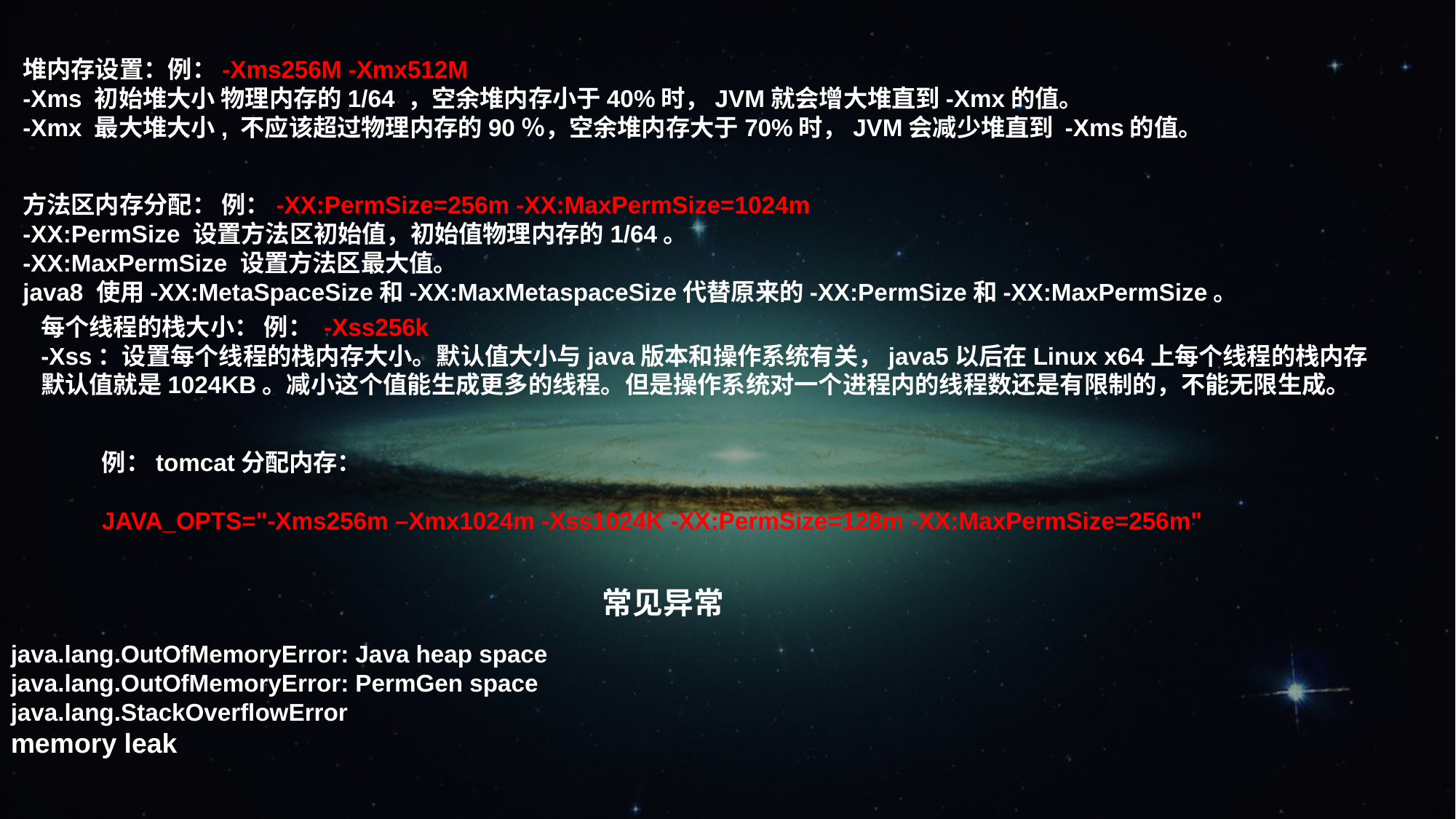

堆内存设置：例：-Xms256M -Xmx512M
-Xms 初始堆大小 物理内存的1/64 ，空余堆内存小于40%时，JVM就会增大堆直到-Xmx的值。
-Xmx 最大堆大小, 不应该超过物理内存的90％，空余堆内存大于70%时，JVM会减少堆直到 -Xms的值。
方法区内存分配： 例：-XX:PermSize=256m -XX:MaxPermSize=1024m
-XX:PermSize 设置方法区初始值，初始值物理内存的1/64。
-XX:MaxPermSize 设置方法区最大值。
java8 使用-XX:MetaSpaceSize和-XX:MaxMetaspaceSize代替原来的-XX:PermSize和-XX:MaxPermSize。
每个线程的栈大小： 例： -Xss256k
-Xss：设置每个线程的栈内存大小。默认值大小与java版本和操作系统有关，java5以后在Linux x64上每个线程的栈内存默认值就是1024KB。减小这个值能生成更多的线程。但是操作系统对一个进程内的线程数还是有限制的，不能无限生成。
例：tomcat分配内存：

JAVA_OPTS="-Xms256m –Xmx1024m -Xss1024K -XX:PermSize=128m -XX:MaxPermSize=256m"

常见异常
java.lang.OutOfMemoryError: Java heap space
java.lang.OutOfMemoryError: PermGen space
java.lang.StackOverflowError
memory leak